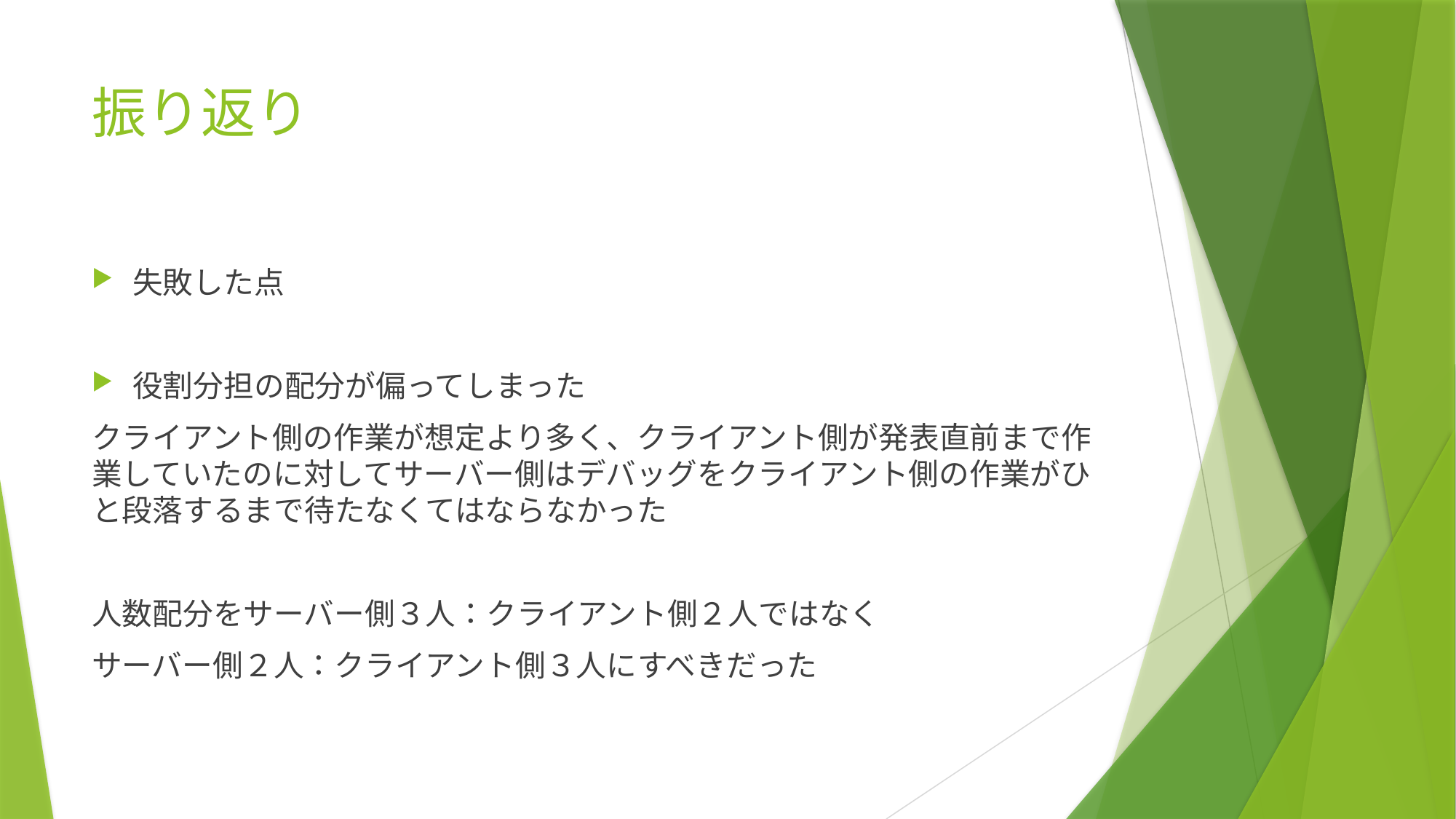

# 振り返り
失敗した点

役割分担の配分が偏ってしまった
クライアント側の作業が想定より多く、クライアント側が発表直前まで作業していたのに対してサーバー側はデバッグをクライアント側の作業がひと段落するまで待たなくてはならなかった

人数配分をサーバー側３人：クライアント側２人ではなく
サーバー側２人：クライアント側３人にすべきだった